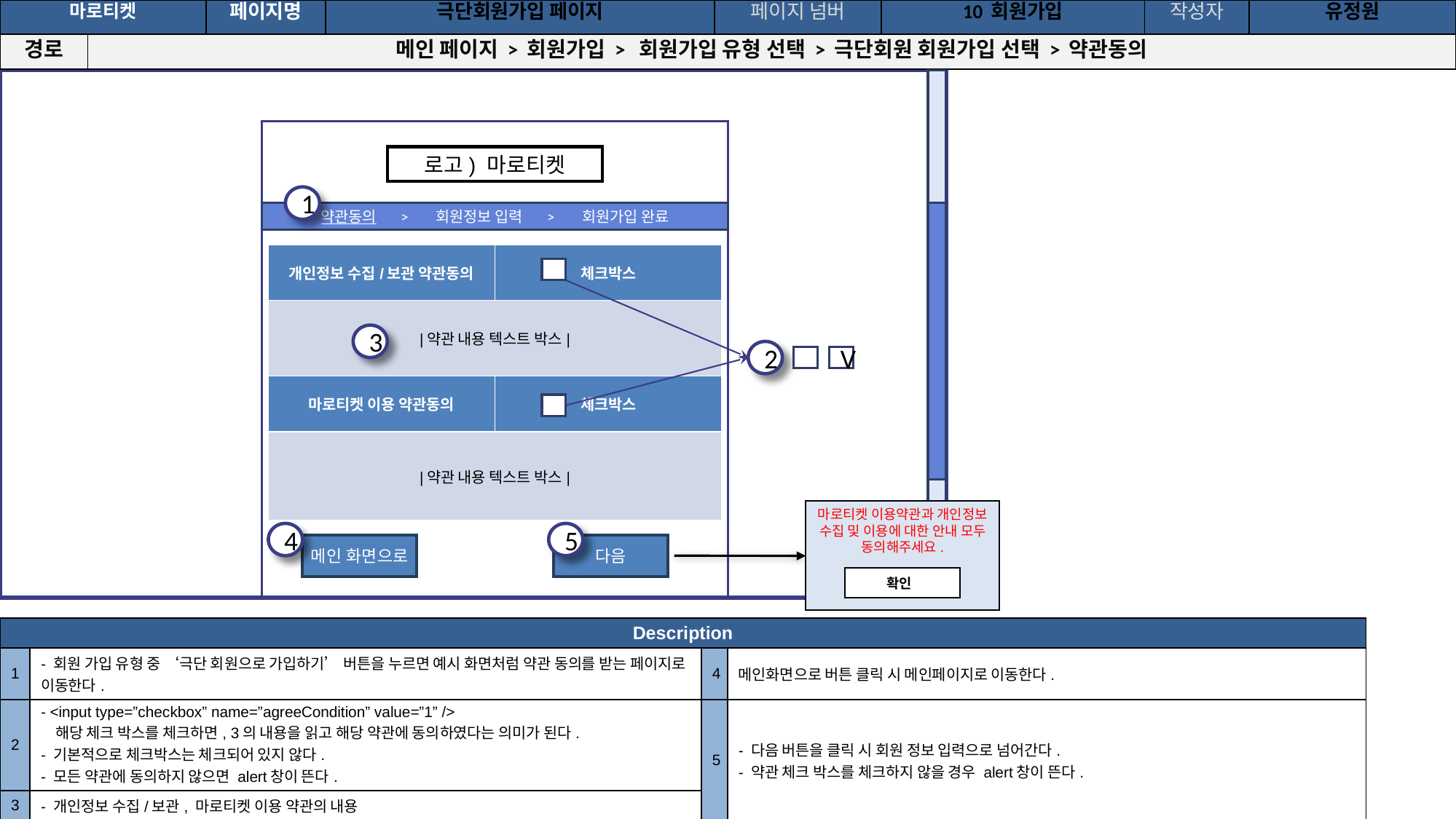

공간(오피스) 대여 시스템
| 마로티켓 |  | 페이지명 | 극단회원가입 페이지 | 페이지 넘버 | 10 회원가입 | 작성자 | 유정원 |
| --- | --- | --- | --- | --- | --- | --- | --- |
| 경로 | 메인 페이지 > 회원가입 > 회원가입 유형 선택 > 극단회원 회원가입 선택 > 약관동의 |  |  |  |  |  |  |

로고) 마로티켓
1
약관동의      >       회원정보 입력      >       회원가입 완료

| 개인정보 수집/보관 약관동의 | 체크박스 |
| --- | --- |
| |약관 내용 텍스트 박스| |  |
| 마로티켓 이용 약관동의 | 체크박스 |
| |약관 내용 텍스트 박스| |  |

3
2

V

마로티켓 이용약관과 개인정보 수집 및 이용에 대한 안내 모두 동의해주세요.
4
5
메인 화면으로
다음

확인
| Description |  |  |  |
| --- | --- | --- | --- |
| 1 | - 회원 가입 유형 중 ‘극단 회원으로 가입하기’ 버튼을 누르면 예시 화면처럼 약관 동의를 받는 페이지로 이동한다. | 4 | 메인화면으로 버튼 클릭 시 메인페이지로 이동한다. |
| 2 | - <input type=”checkbox” name=”agreeCondition” value=”1” /> 해당 체크 박스를 체크하면, 3의 내용을 읽고 해당 약관에 동의하였다는 의미가 된다. - 기본적으로 체크박스는 체크되어 있지 않다. - 모든 약관에 동의하지 않으면 alert창이 뜬다. | 5 | - 다음 버튼을 클릭 시 회원 정보 입력으로 넘어간다. - 약관 체크 박스를 체크하지 않을 경우 alert창이 뜬다. |
| 3 | - 개인정보 수집/보관, 마로티켓 이용 약관의 내용 |  |  |